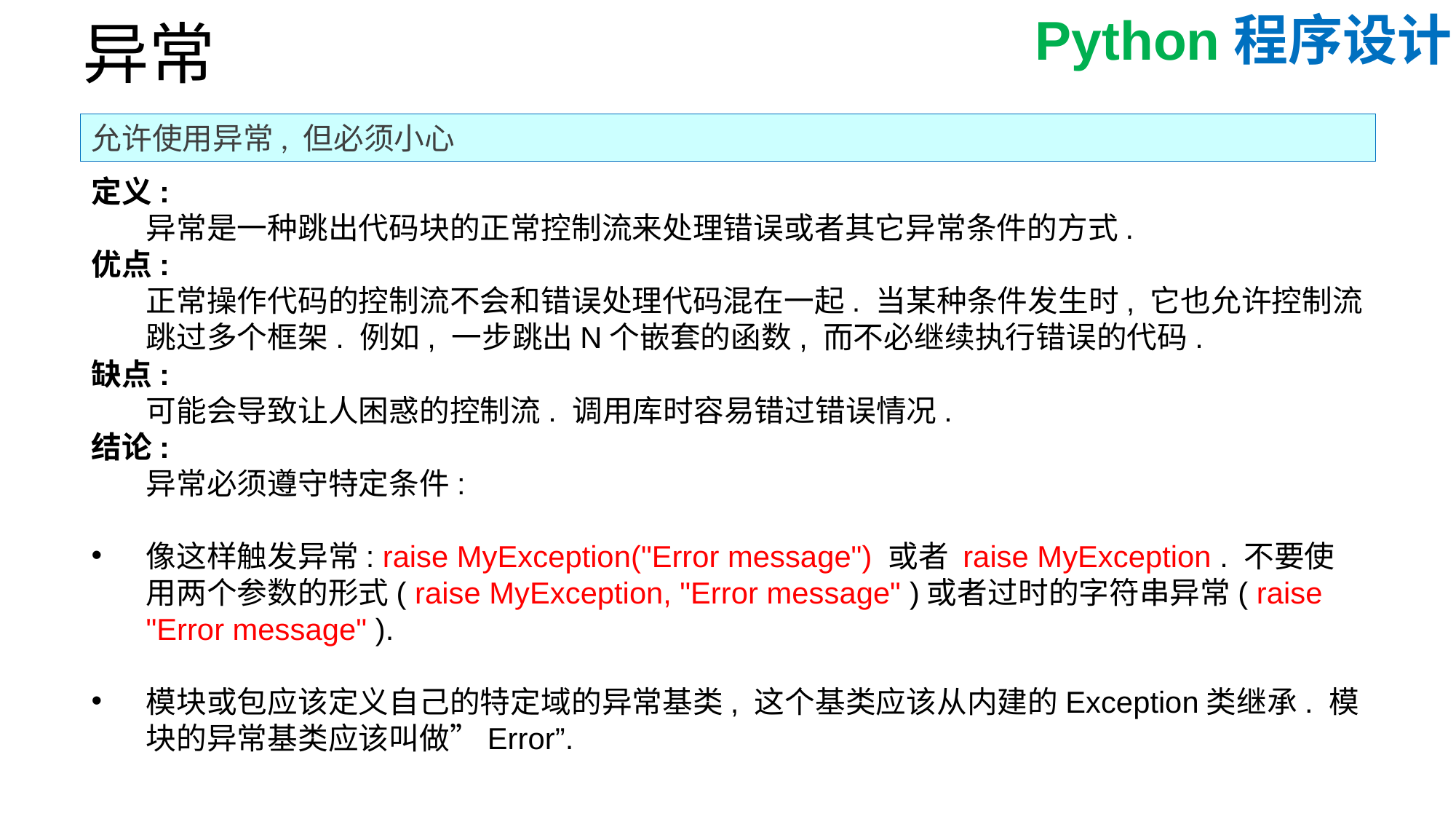

# 异常
允许使用异常, 但必须小心
定义:
异常是一种跳出代码块的正常控制流来处理错误或者其它异常条件的方式.
优点:
正常操作代码的控制流不会和错误处理代码混在一起. 当某种条件发生时, 它也允许控制流跳过多个框架. 例如, 一步跳出N个嵌套的函数, 而不必继续执行错误的代码.
缺点:
可能会导致让人困惑的控制流. 调用库时容易错过错误情况.
结论:
异常必须遵守特定条件:

像这样触发异常: raise MyException("Error message") 或者 raise MyException . 不要使用两个参数的形式( raise MyException, "Error message" )或者过时的字符串异常( raise "Error message" ).

模块或包应该定义自己的特定域的异常基类, 这个基类应该从内建的Exception类继承. 模块的异常基类应该叫做”Error”.
5